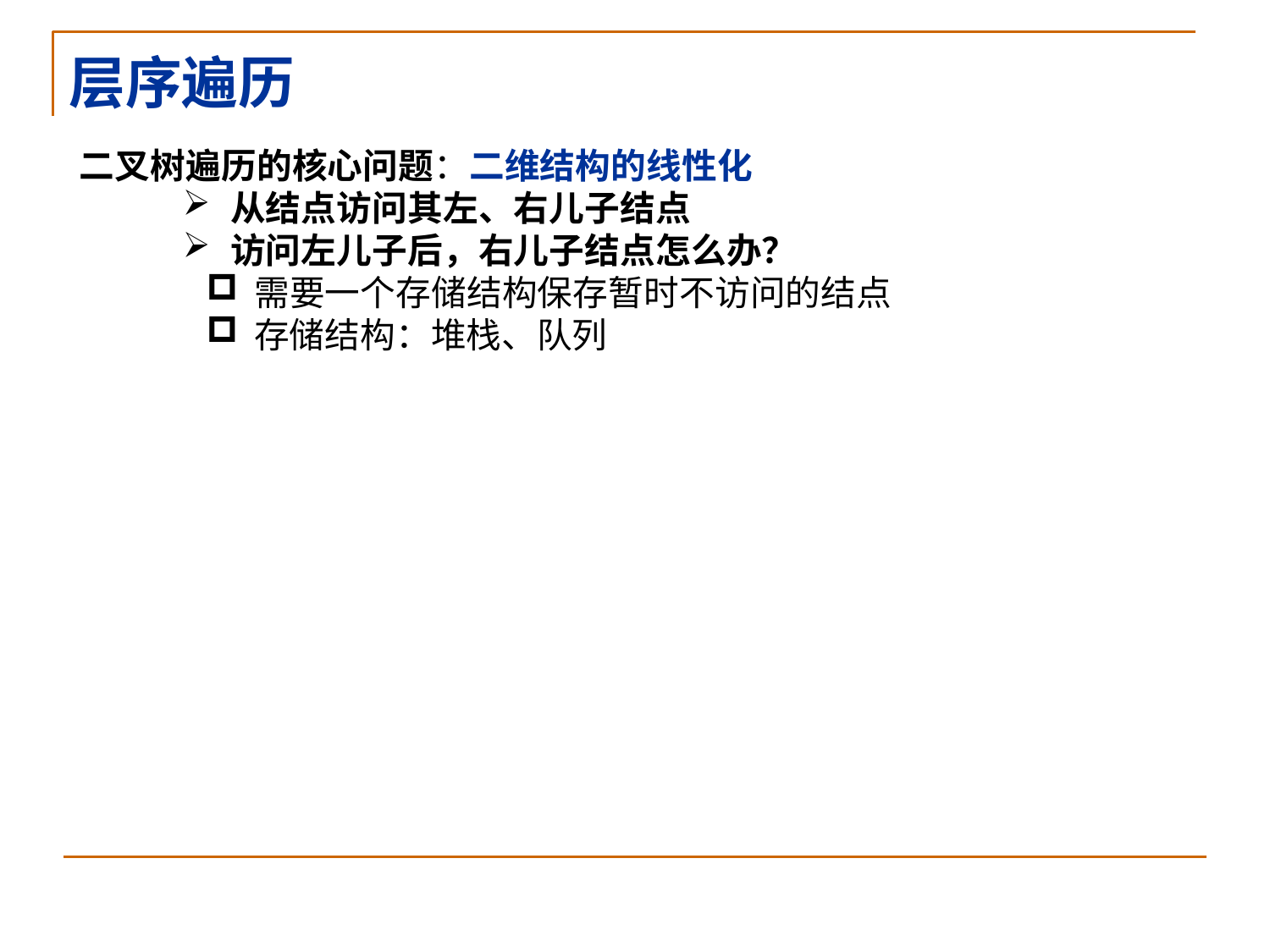

# 层序遍历
二叉树遍历的核心问题：二维结构的线性化
从结点访问其左、右儿子结点
访问左儿子后，右儿子结点怎么办？
需要一个存储结构保存暂时不访问的结点
存储结构：堆栈、队列